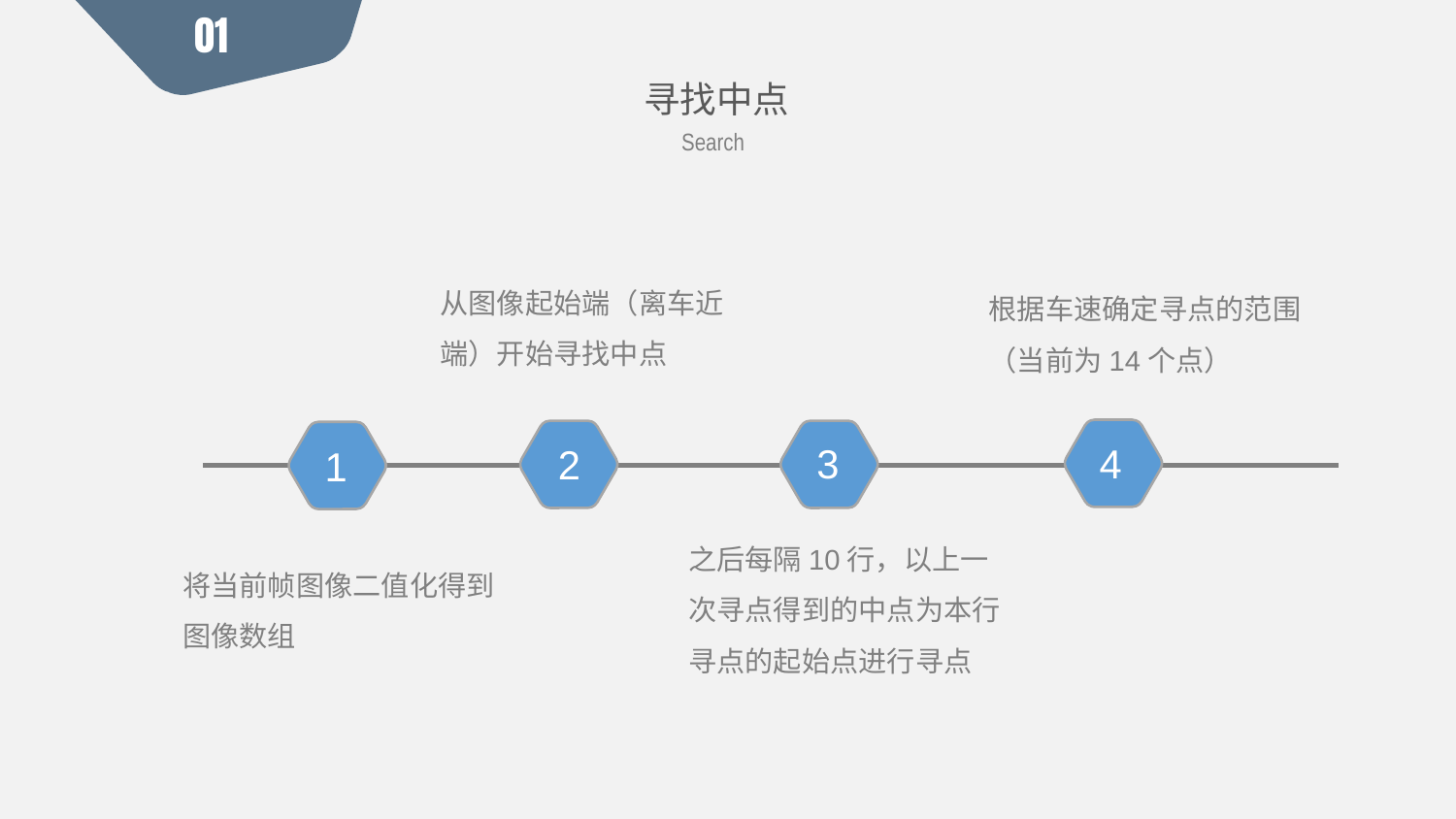

01
寻找中点
Search
从图像起始端（离车近端）开始寻找中点
根据车速确定寻点的范围（当前为14个点）

3
4
2
1
之后每隔10行，以上一次寻点得到的中点为本行寻点的起始点进行寻点
将当前帧图像二值化得到图像数组